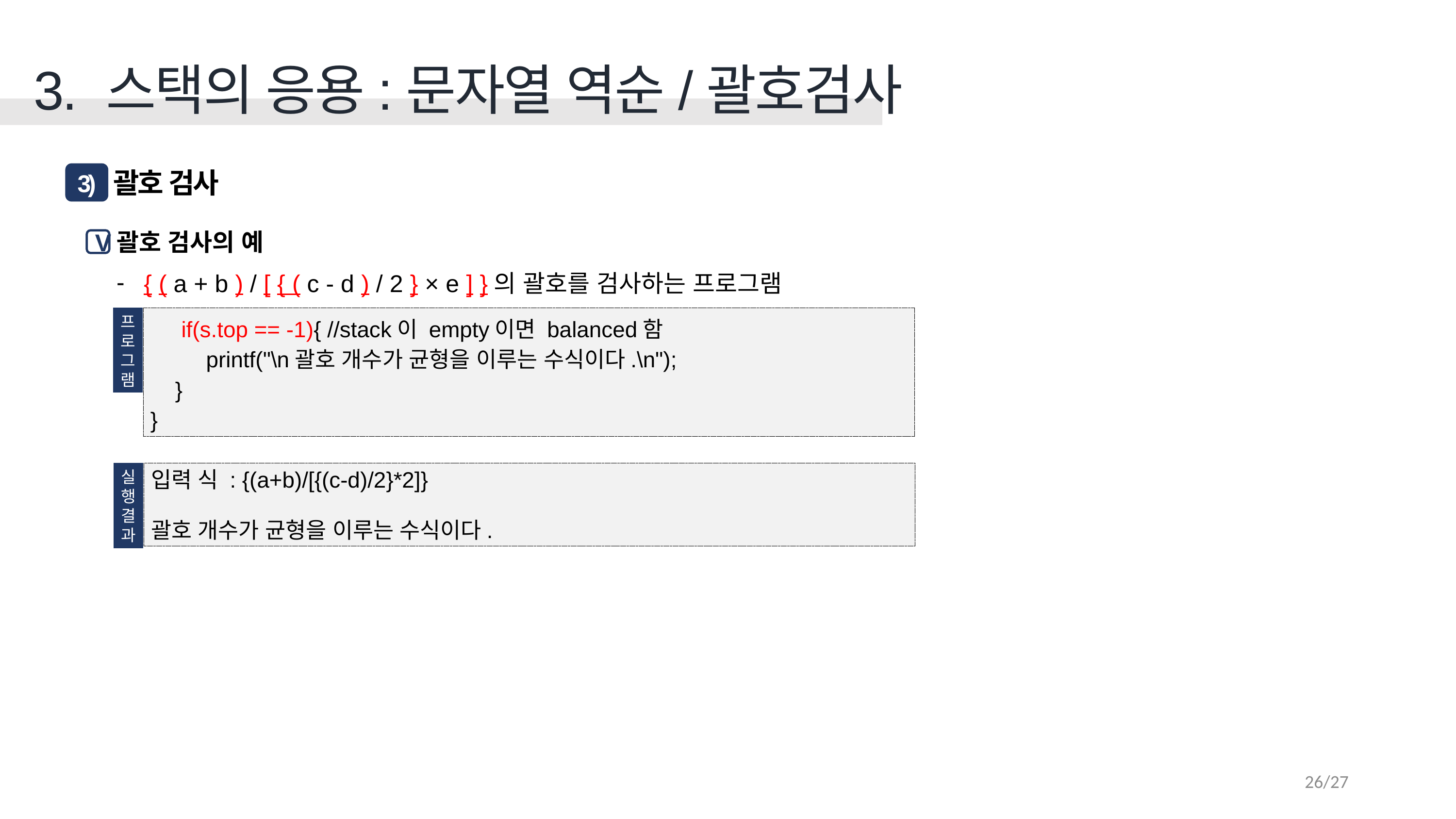

3. 스택의 응용:문자열 역순/괄호검사

괄호 검사
3)
괄호 검사의 예

{ ( a + b ) / [ { ( c - d ) / 2 } × e ] }의 괄호를 검사하는 프로그램

V
프
로
그
램
     if(s.top == -1){ //stack이 empty이면 balanced함
         printf("\n괄호 개수가 균형을 이루는 수식이다.\n");
    }
}
실
행
결
과
입력 식 : {(a+b)/[{(c-d)/2}*2]}

괄호 개수가 균형을 이루는 수식이다.
26/27